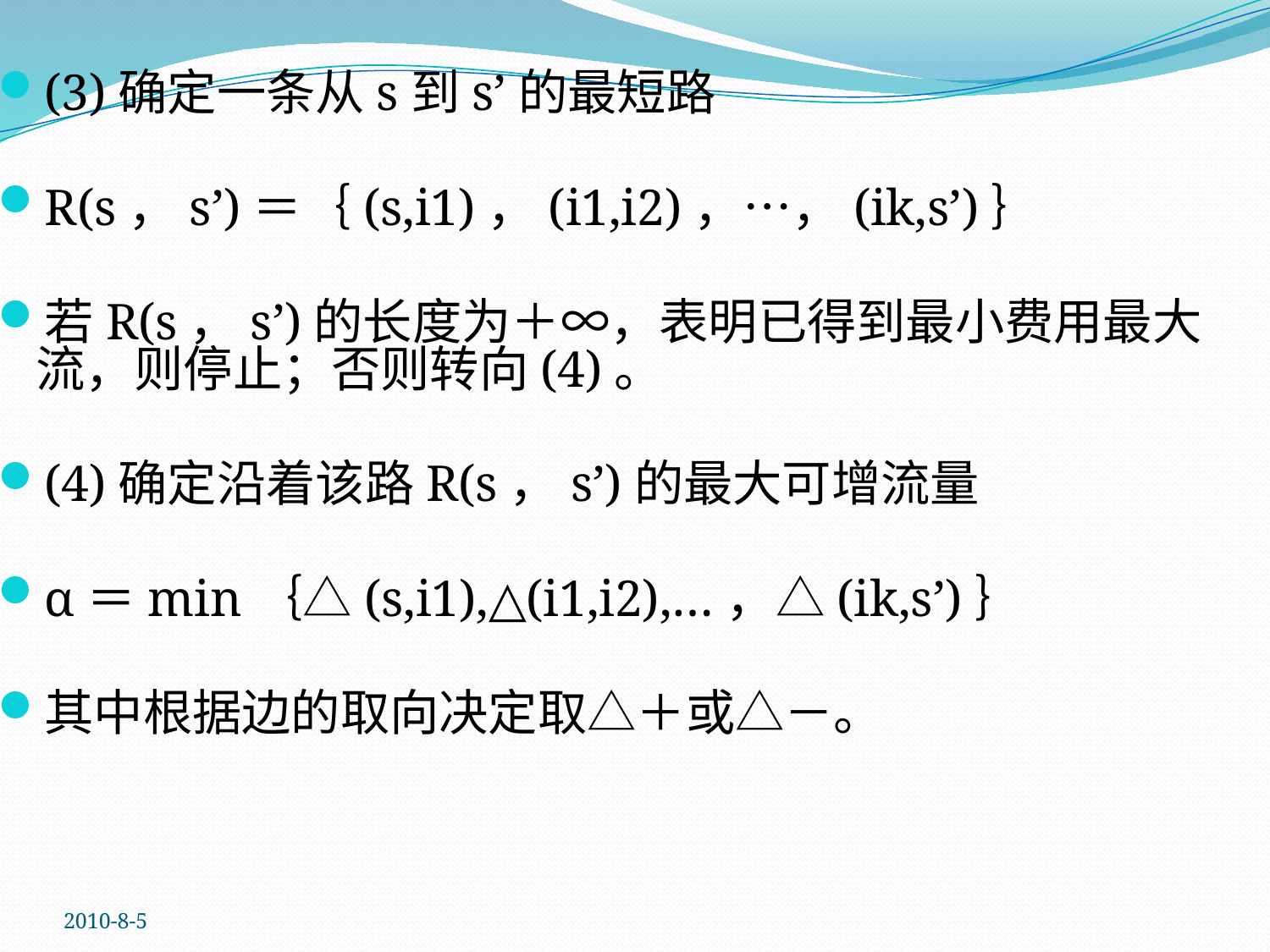

(3)确定一条从s到s’的最短路

R(s，s’)＝｛(s,i1)，(i1,i2)，…，(ik,s’)｝

若R(s，s’)的长度为＋∞，表明已得到最小费用最大流，则停止；否则转向(4)。

(4)确定沿着该路R(s，s’)的最大可增流量

α＝min｛△(s,i1),△(i1,i2),…，△(ik,s’)｝

其中根据边的取向决定取△＋或△－。
2010-8-5